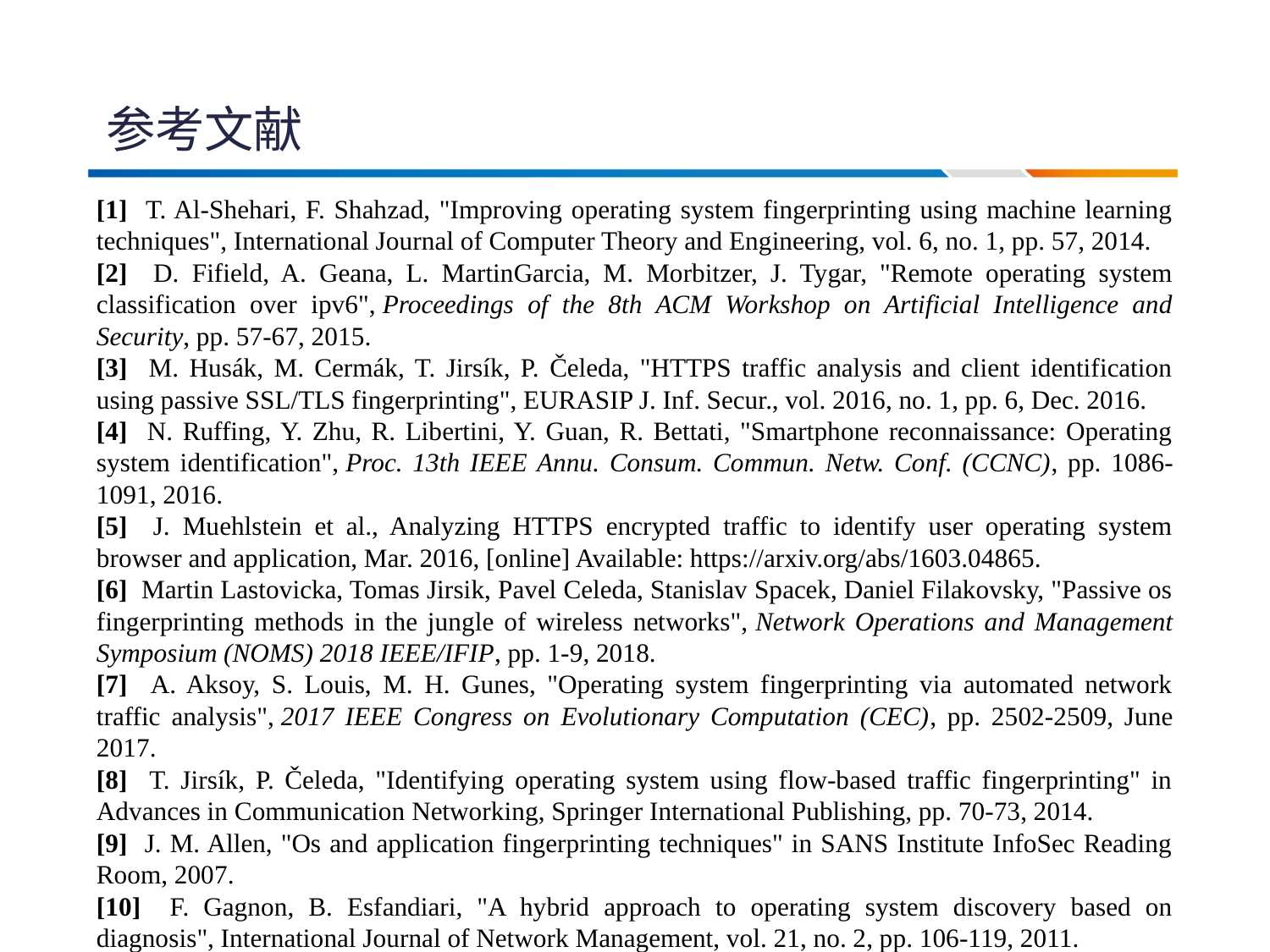

# 参考文献
[1]  T. Al-Shehari, F. Shahzad, "Improving operating system fingerprinting using machine learning techniques", International Journal of Computer Theory and Engineering, vol. 6, no. 1, pp. 57, 2014.
[2]  D. Fifield, A. Geana, L. MartinGarcia, M. Morbitzer, J. Tygar, "Remote operating system classification over ipv6", Proceedings of the 8th ACM Workshop on Artificial Intelligence and Security, pp. 57-67, 2015.
[3]  M. Husák, M. Cermák, T. Jirsík, P. Čeleda, "HTTPS traffic analysis and client identification using passive SSL/TLS fingerprinting", EURASIP J. Inf. Secur., vol. 2016, no. 1, pp. 6, Dec. 2016.
[4]  N. Ruffing, Y. Zhu, R. Libertini, Y. Guan, R. Bettati, "Smartphone reconnaissance: Operating system identification", Proc. 13th IEEE Annu. Consum. Commun. Netw. Conf. (CCNC), pp. 1086-1091, 2016.
[5]  J. Muehlstein et al., Analyzing HTTPS encrypted traffic to identify user operating system browser and application, Mar. 2016, [online] Available: https://arxiv.org/abs/1603.04865.
[6]  Martin Lastovicka, Tomas Jirsik, Pavel Celeda, Stanislav Spacek, Daniel Filakovsky, "Passive os fingerprinting methods in the jungle of wireless networks", Network Operations and Management Symposium (NOMS) 2018 IEEE/IFIP, pp. 1-9, 2018.
[7]  A. Aksoy, S. Louis, M. H. Gunes, "Operating system fingerprinting via automated network traffic analysis", 2017 IEEE Congress on Evolutionary Computation (CEC), pp. 2502-2509, June 2017.
[8]  T. Jirsík, P. Čeleda, "Identifying operating system using flow-based traffic fingerprinting" in Advances in Communication Networking, Springer International Publishing, pp. 70-73, 2014.
[9]  J. M. Allen, "Os and application fingerprinting techniques" in SANS Institute InfoSec Reading Room, 2007.
[10]  F. Gagnon, B. Esfandiari, "A hybrid approach to operating system discovery based on diagnosis", International Journal of Network Management, vol. 21, no. 2, pp. 106-119, 2011.